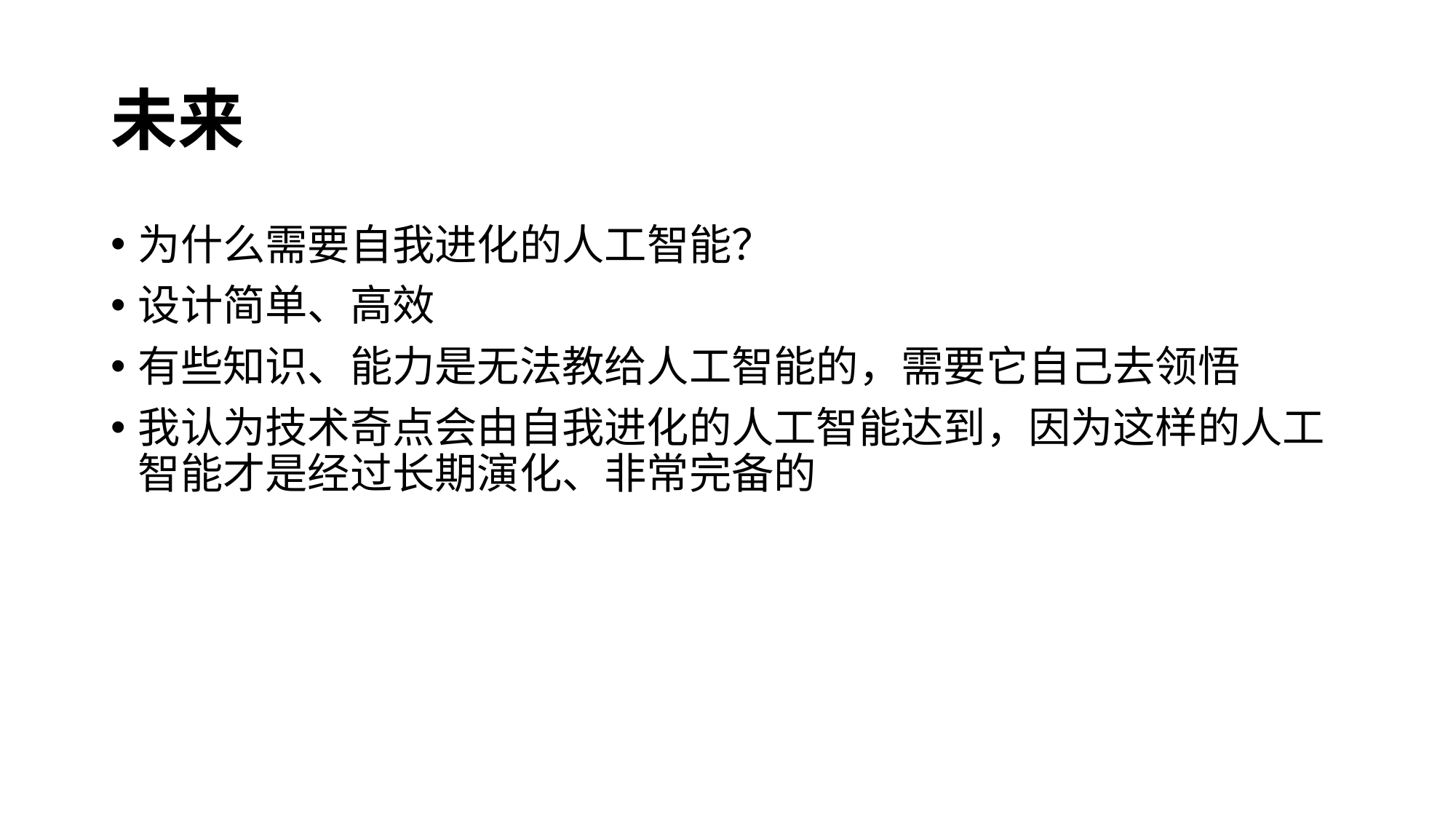

# 未来
为什么需要自我进化的人工智能？
设计简单、高效
有些知识、能力是无法教给人工智能的，需要它自己去领悟
我认为技术奇点会由自我进化的人工智能达到，因为这样的人工智能才是经过长期演化、非常完备的